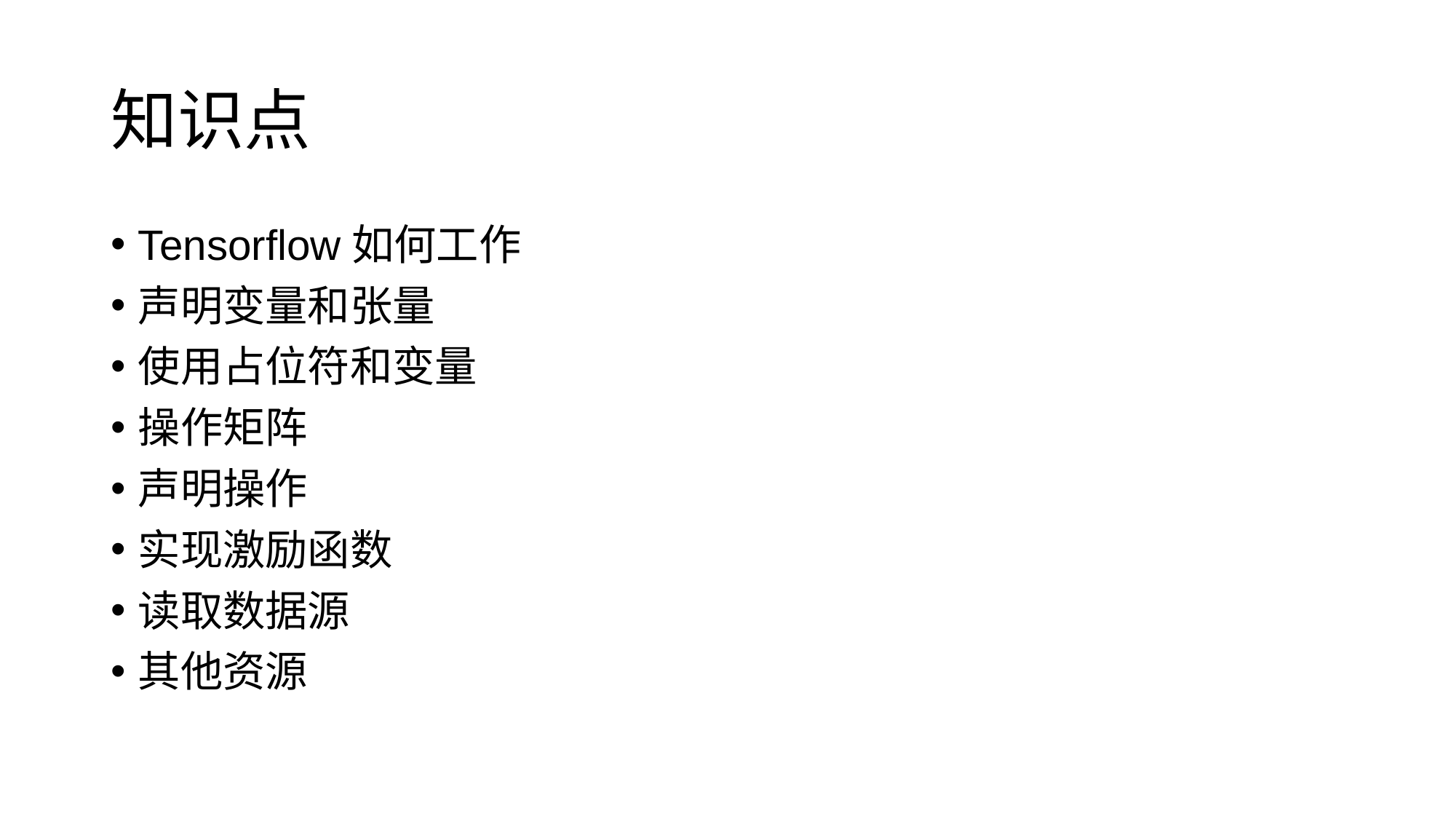

# 知识点
Tensorflow如何工作
声明变量和张量
使用占位符和变量
操作矩阵
声明操作
实现激励函数
读取数据源
其他资源